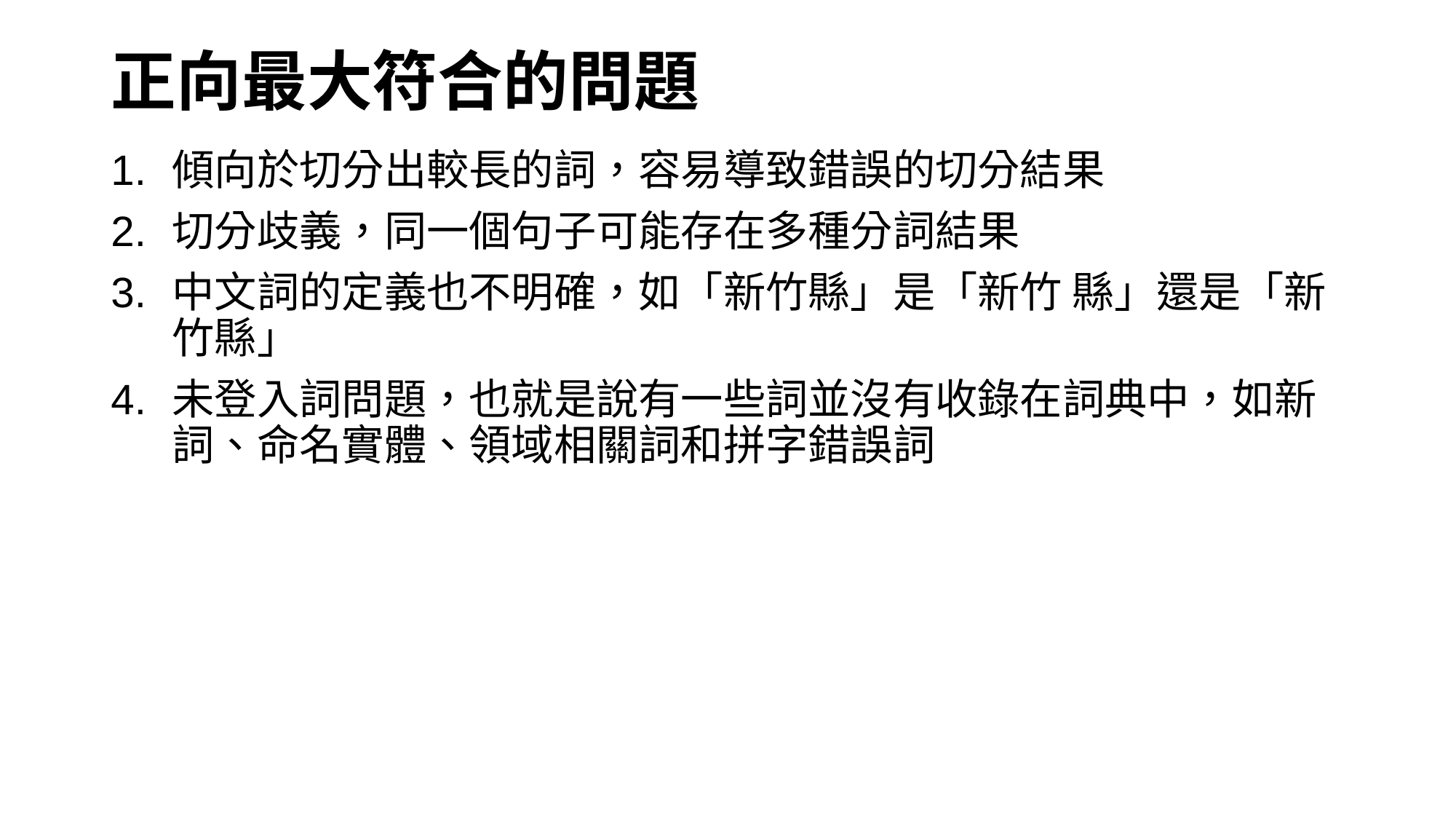

# 正向最大符合的問題
傾向於切分出較長的詞，容易導致錯誤的切分結果
切分歧義，同一個句子可能存在多種分詞結果
中文詞的定義也不明確，如「新竹縣」是「新竹 縣」還是「新竹縣」
未登入詞問題，也就是說有一些詞並沒有收錄在詞典中，如新詞、命名實體、領域相關詞和拼字錯誤詞